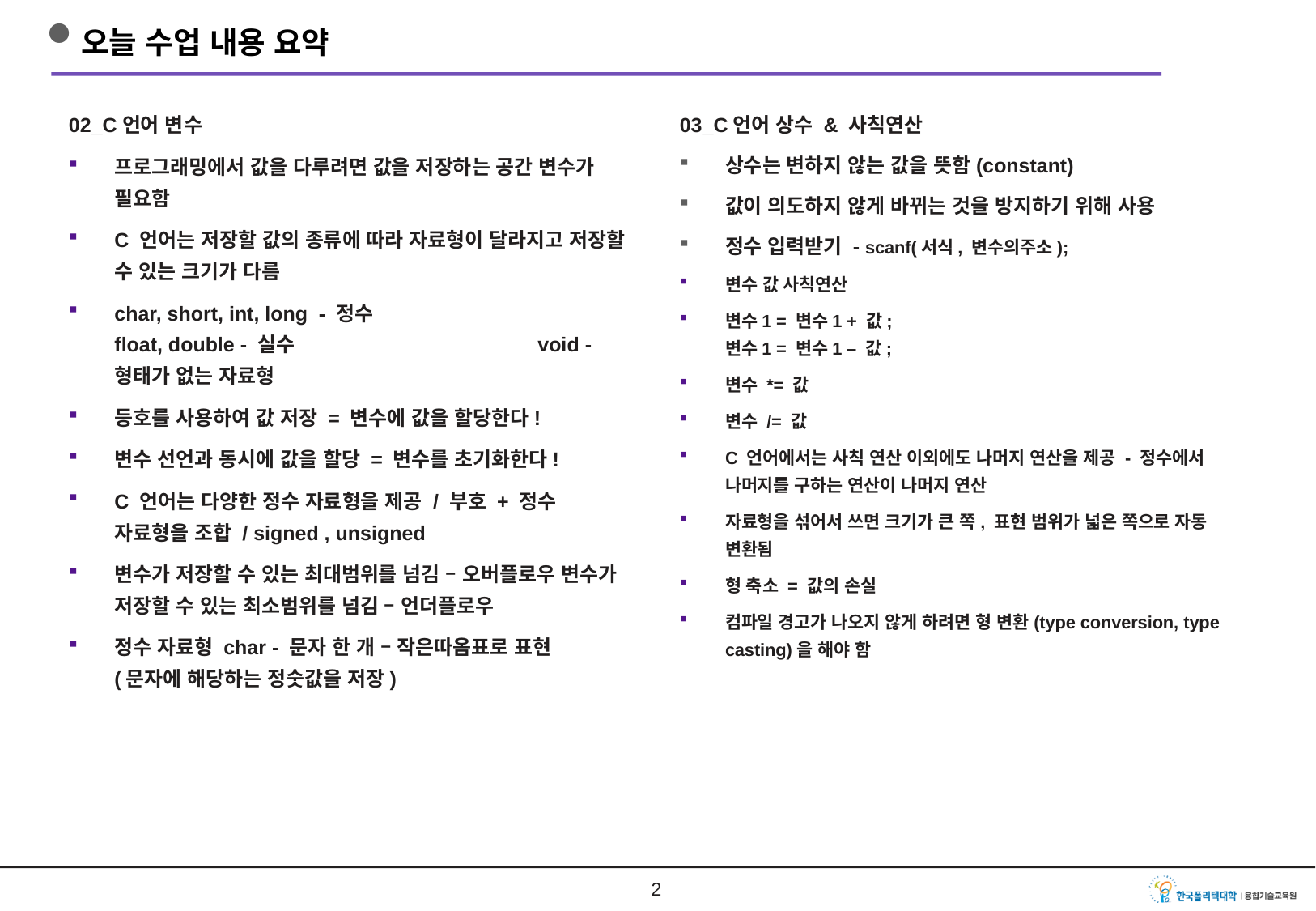

# 오늘 수업 내용 요약
02_C언어 변수
프로그래밍에서 값을 다루려면 값을 저장하는 공간 변수가 필요함
C 언어는 저장할 값의 종류에 따라 자료형이 달라지고 저장할 수 있는 크기가 다름
char, short, int, long  - 정수
float, double - 실수                                          void - 형태가 없는 자료형
등호를 사용하여 값 저장 = 변수에 값을 할당한다!
변수 선언과 동시에 값을 할당 = 변수를 초기화한다!
C 언어는 다양한 정수 자료형을 제공 / 부호 + 정수 자료형을 조합 / signed , unsigned
변수가 저장할 수 있는 최대범위를 넘김 – 오버플로우 변수가 저장할 수 있는 최소범위를 넘김 – 언더플로우
정수 자료형 char - 문자 한 개 – 작은따옴표로 표현              (문자에 해당하는 정숫값을 저장)

03_C언어 상수 & 사칙연산
상수는 변하지 않는 값을 뜻함(constant)
값이 의도하지 않게 바뀌는 것을 방지하기 위해 사용
정수 입력받기 - scanf(서식, 변수의주소);
변수 값 사칙연산
변수1 = 변수1 + 값;                                                                         변수1 = 변수1 – 값;
변수 *= 값
변수 /= 값
C 언어에서는 사칙 연산 이외에도 나머지 연산을 제공 - 정수에서 나머지를 구하는 연산이 나머지 연산
자료형을 섞어서 쓰면 크기가 큰 쪽, 표현 범위가 넓은 쪽으로 자동 변환됨
형 축소 = 값의 손실
컴파일 경고가 나오지 않게 하려면 형 변환(type conversion, type casting)을 해야 함

2